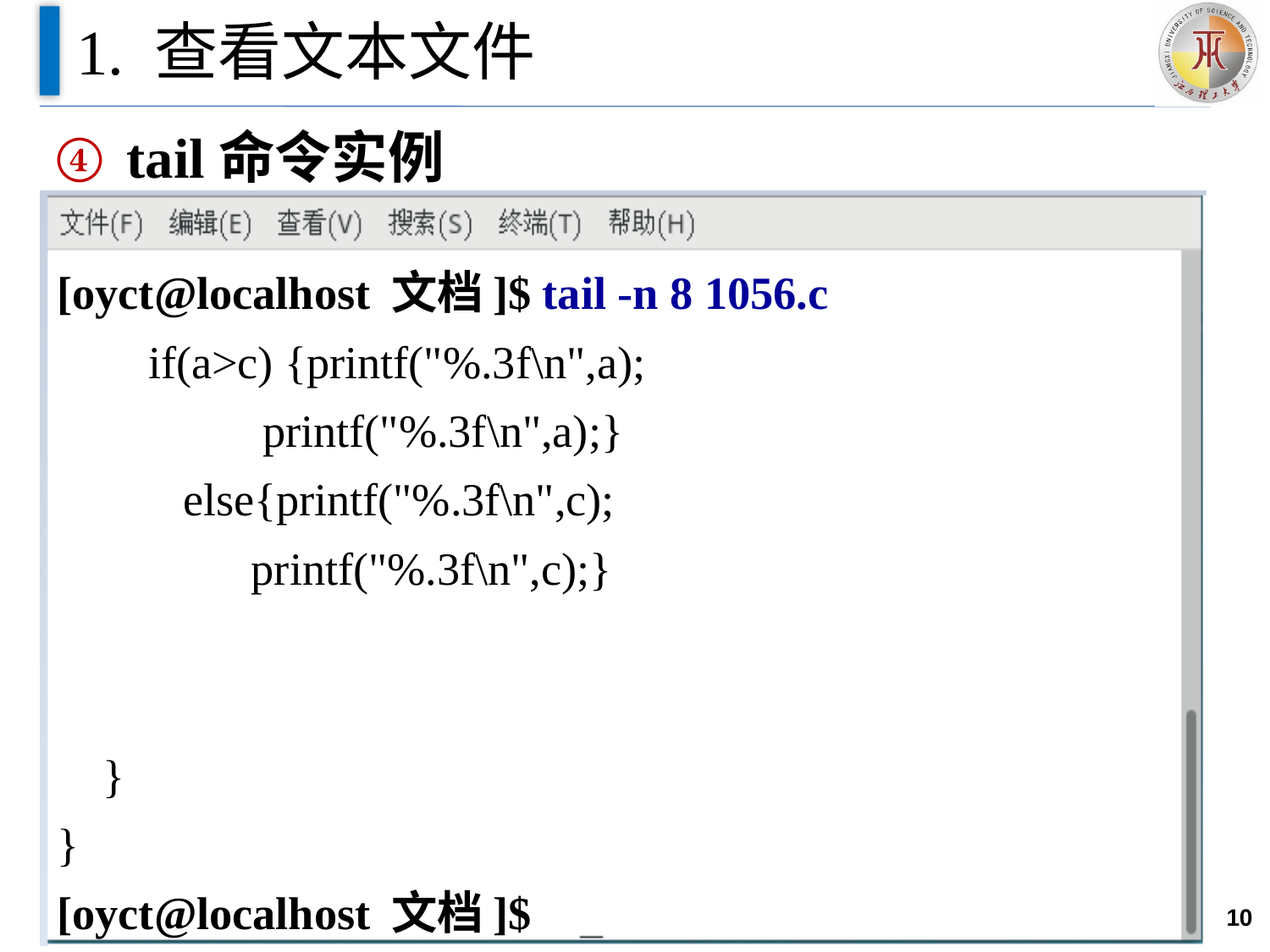

# 1. 查看文本文件
tail命令实例
[oyct@localhost 文档]$ tail -n 8 1056.c
        if(a>c) {printf("%.3f\n",a);
                  printf("%.3f\n",a);}
           else{printf("%.3f\n",c);
                 printf("%.3f\n",c);}

    }
}
[oyct@localhost 文档]$
10